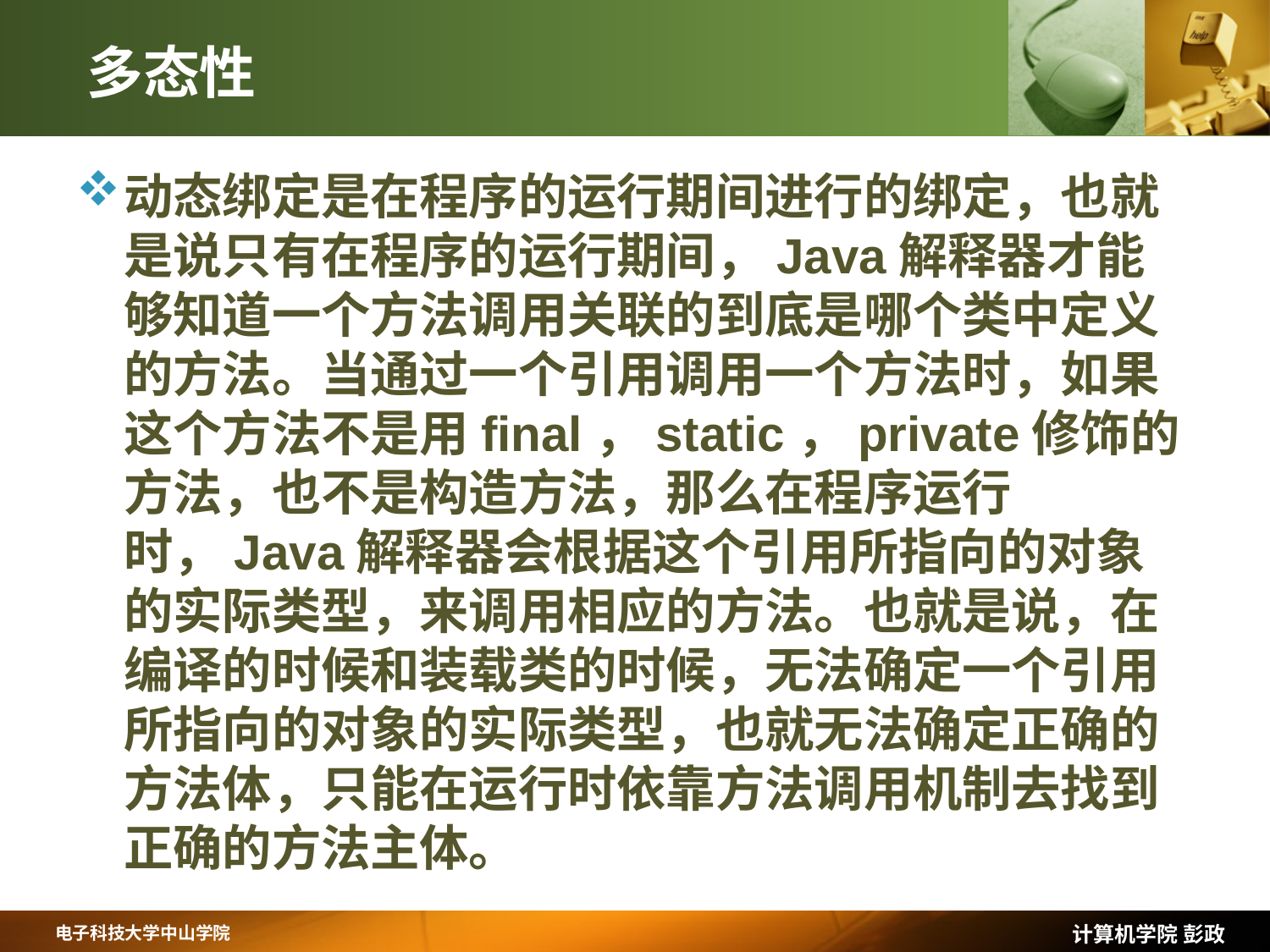

# 多态性
动态绑定是在程序的运行期间进行的绑定，也就是说只有在程序的运行期间，Java解释器才能够知道一个方法调用关联的到底是哪个类中定义的方法。当通过一个引用调用一个方法时，如果这个方法不是用final，static，private修饰的方法，也不是构造方法，那么在程序运行时，Java解释器会根据这个引用所指向的对象的实际类型，来调用相应的方法。也就是说，在编译的时候和装载类的时候，无法确定一个引用所指向的对象的实际类型，也就无法确定正确的方法体，只能在运行时依靠方法调用机制去找到正确的方法主体。
计算机学院 彭政
电子科技大学中山学院